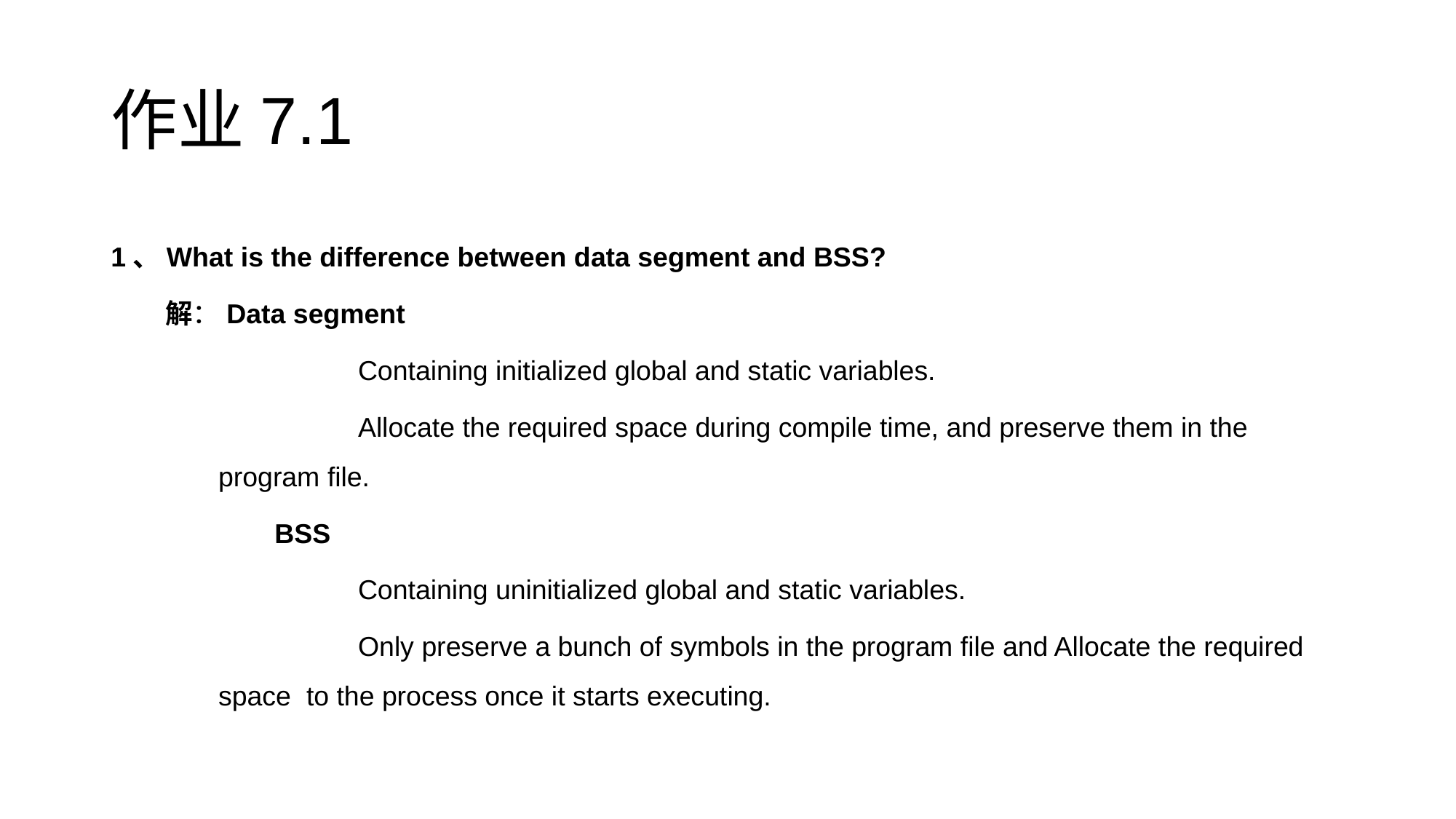

# 作业7.1
1、What is the difference between data segment and BSS?
解：Data segment
	    Containing initialized global and static variables.
	    Allocate the required space during compile time, and preserve them in the program file.
	BSS
	    Containing uninitialized global and static variables.
	    Only preserve a bunch of symbols in the program file and Allocate the required space  to the process once it starts executing.